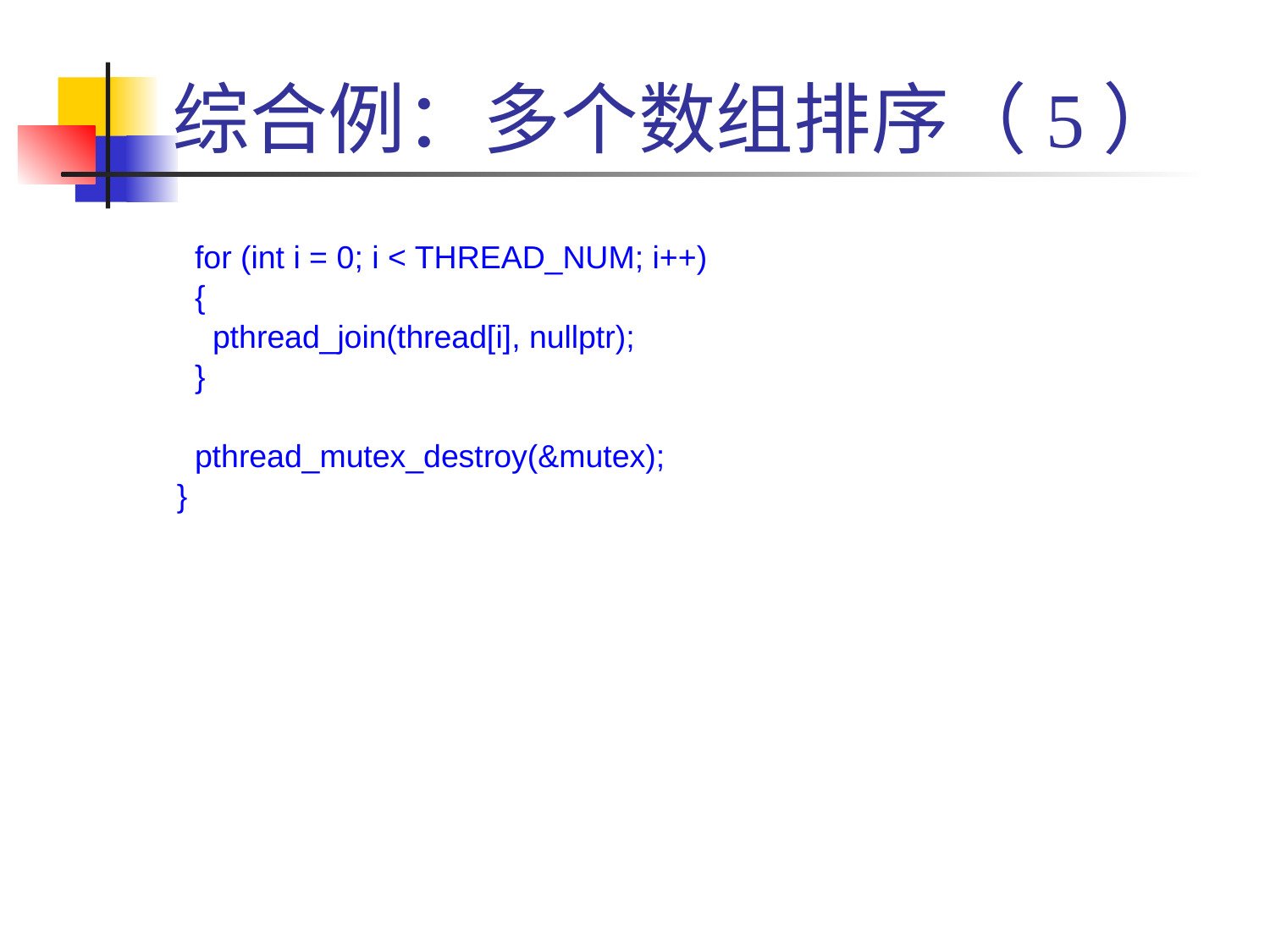

# 综合例：多个数组排序（5）

  for (int i = 0; i < THREAD_NUM; i++)
  {
    pthread_join(thread[i], nullptr);
  }

  pthread_mutex_destroy(&mutex);
}